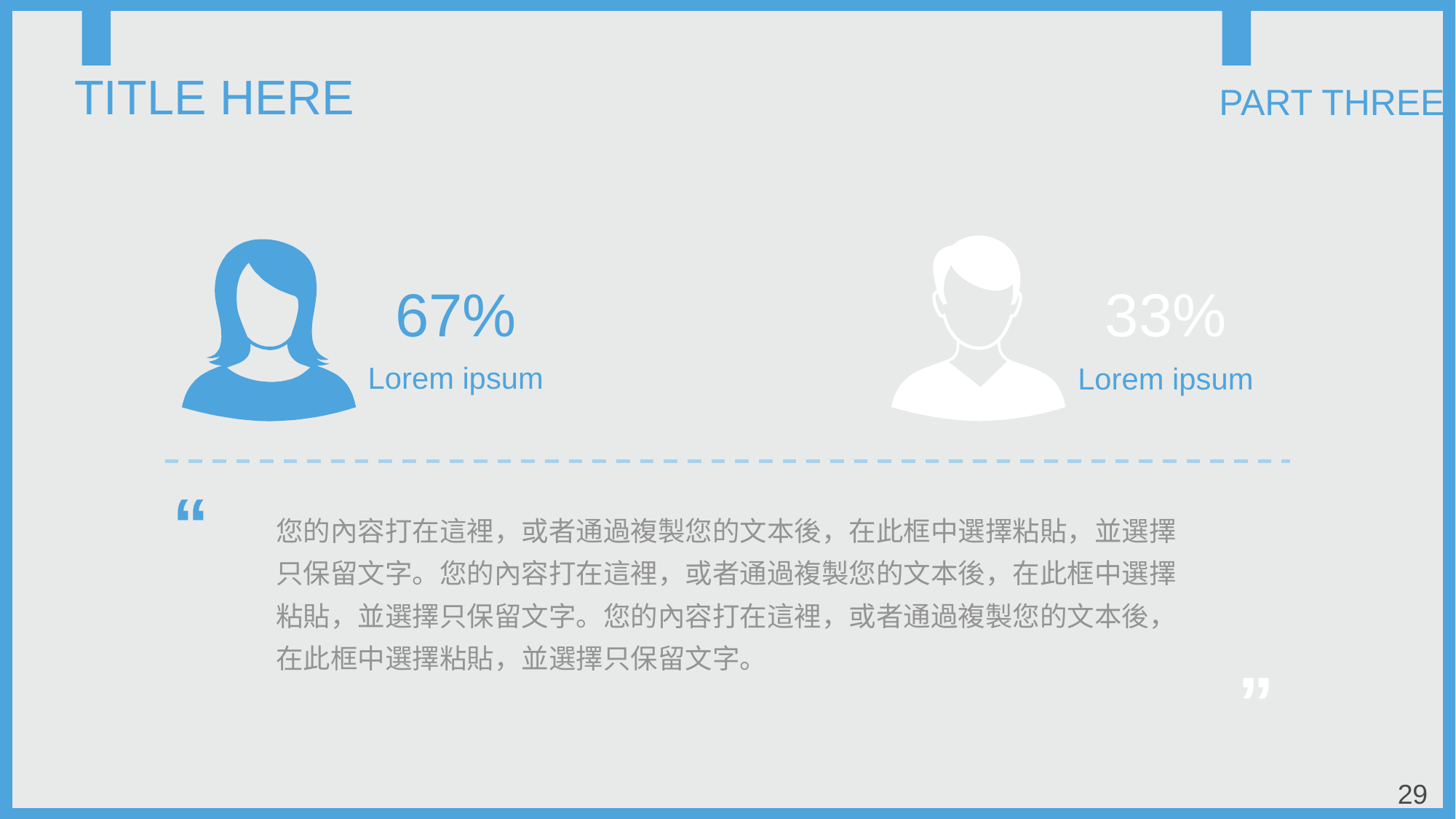

TITLE HERE
PART THREE

67%
33%
Lorem ipsum
Lorem ipsum
“
您的內容打在這裡，或者通過複製您的文本後，在此框中選擇粘貼，並選擇只保留文字。您的內容打在這裡，或者通過複製您的文本後，在此框中選擇粘貼，並選擇只保留文字。您的內容打在這裡，或者通過複製您的文本後，在此框中選擇粘貼，並選擇只保留文字。
”